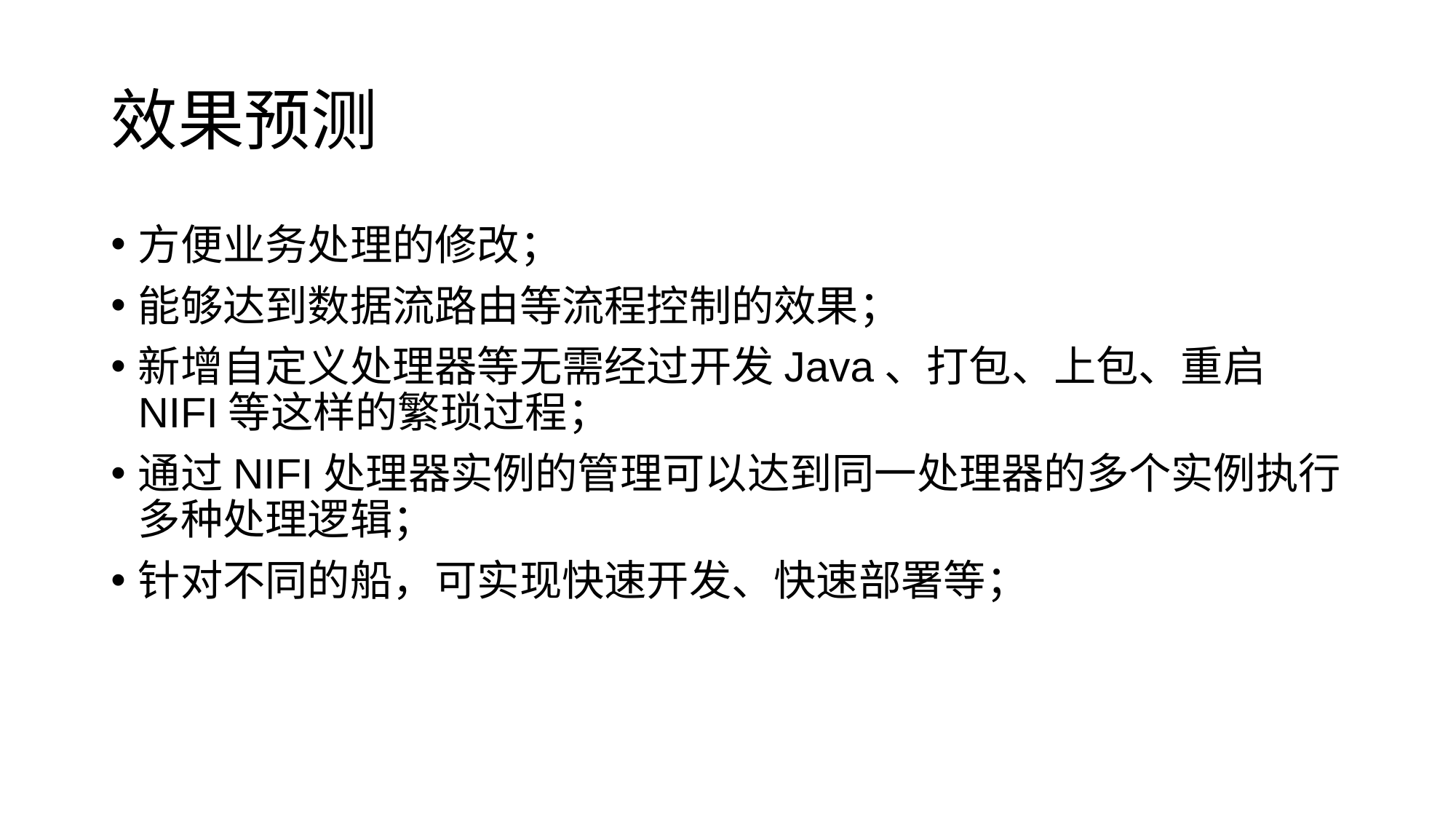

# 效果预测
方便业务处理的修改；
能够达到数据流路由等流程控制的效果；
新增自定义处理器等无需经过开发Java、打包、上包、重启NIFI等这样的繁琐过程；
通过NIFI处理器实例的管理可以达到同一处理器的多个实例执行多种处理逻辑；
针对不同的船，可实现快速开发、快速部署等；